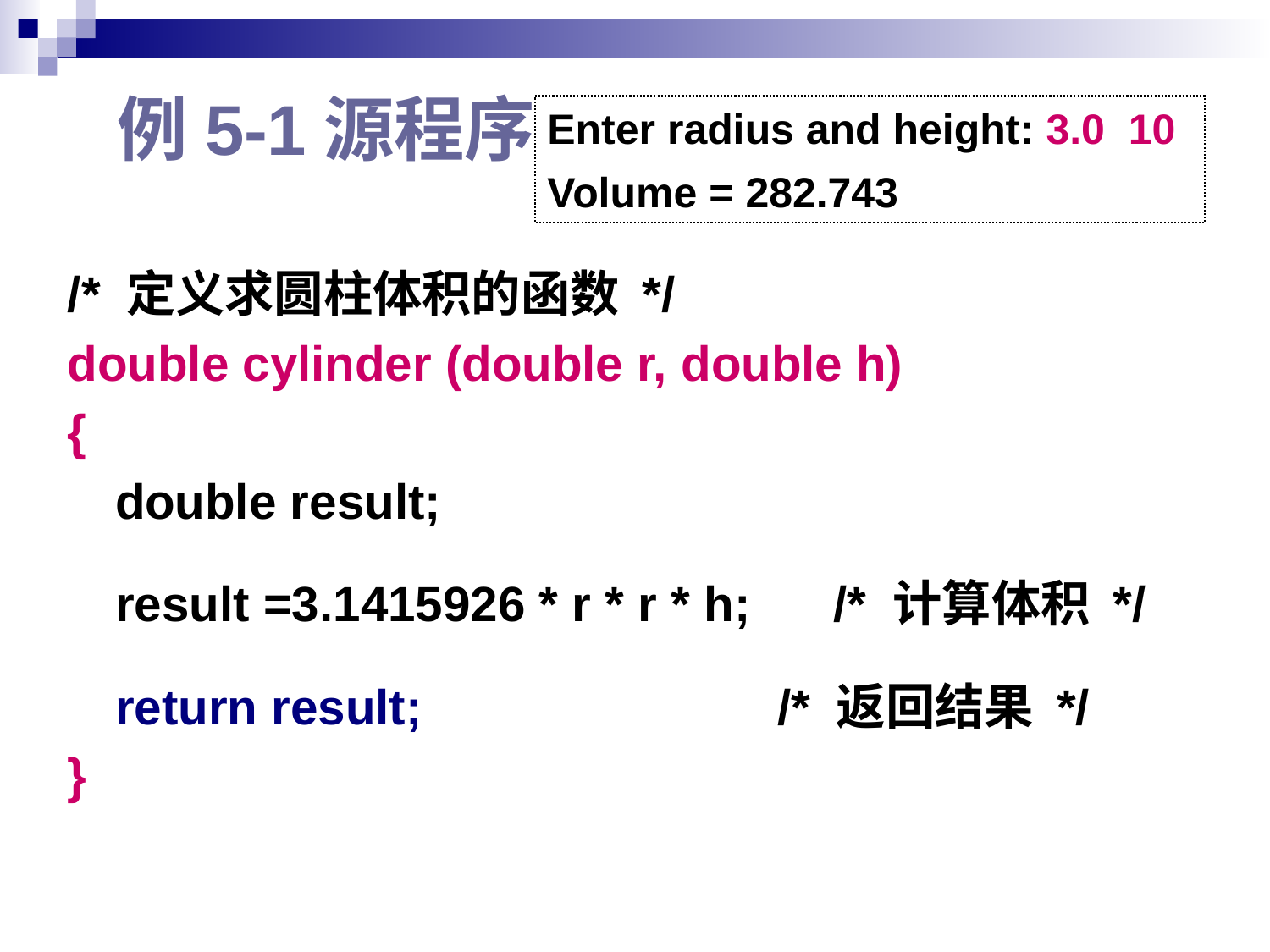

# 例5-1源程序
Enter radius and height: 3.0  10
Volume = 282.743
/* 定义求圆柱体积的函数 */
double cylinder (double r, double h)
{
	double result;

	result =3.1415926 * r * r * h;      /* 计算体积 */

	return result;			  /* 返回结果 */
}